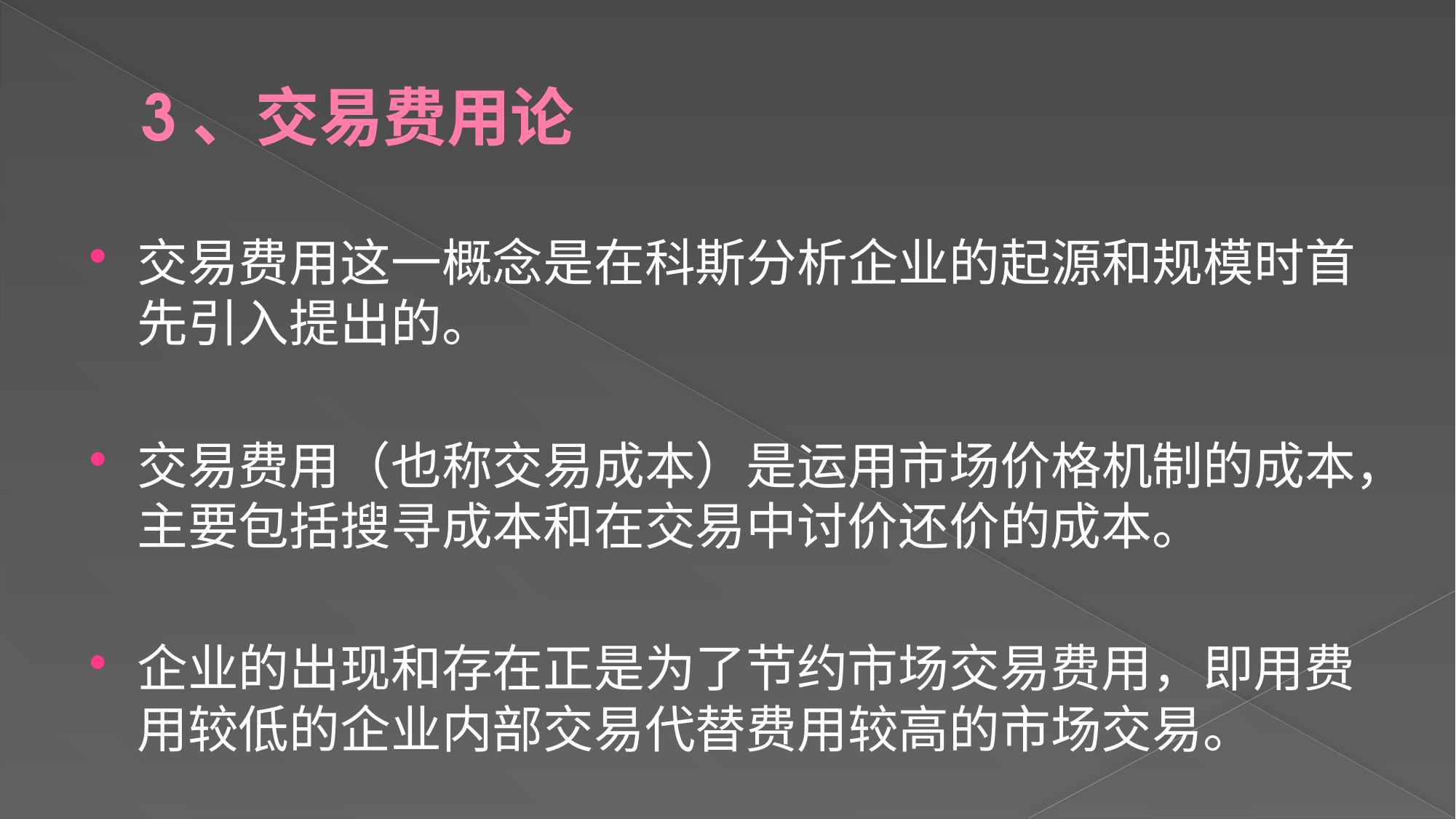

# 3、交易费用论
交易费用这一概念是在科斯分析企业的起源和规模时首先引入提出的。

交易费用（也称交易成本）是运用市场价格机制的成本，主要包括搜寻成本和在交易中讨价还价的成本。

企业的出现和存在正是为了节约市场交易费用，即用费用较低的企业内部交易代替费用较高的市场交易。